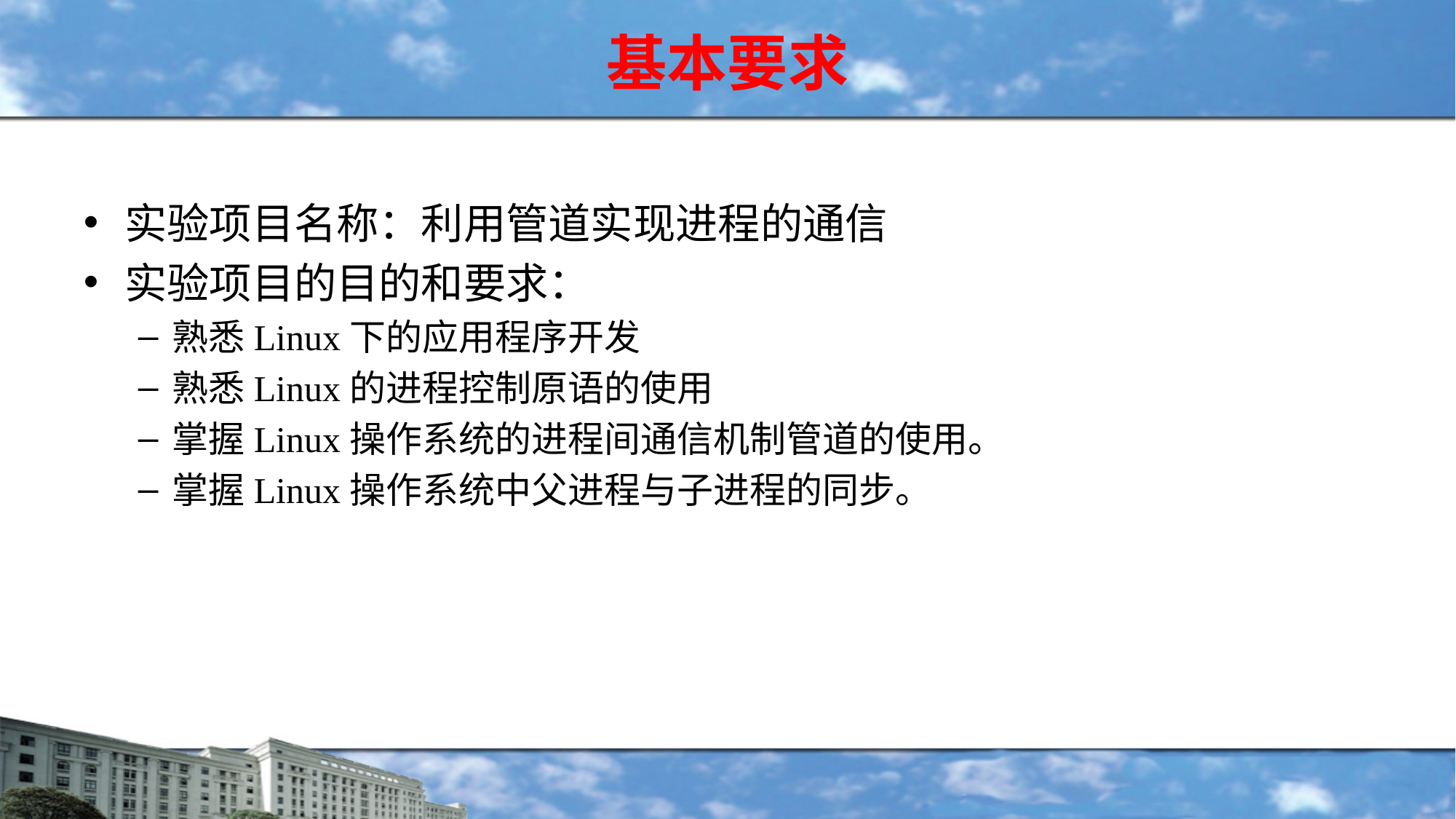

# 基本要求
实验项目名称：利用管道实现进程的通信
实验项目的目的和要求：
熟悉Linux下的应用程序开发
熟悉Linux的进程控制原语的使用
掌握Linux操作系统的进程间通信机制管道的使用。
掌握Linux操作系统中父进程与子进程的同步。